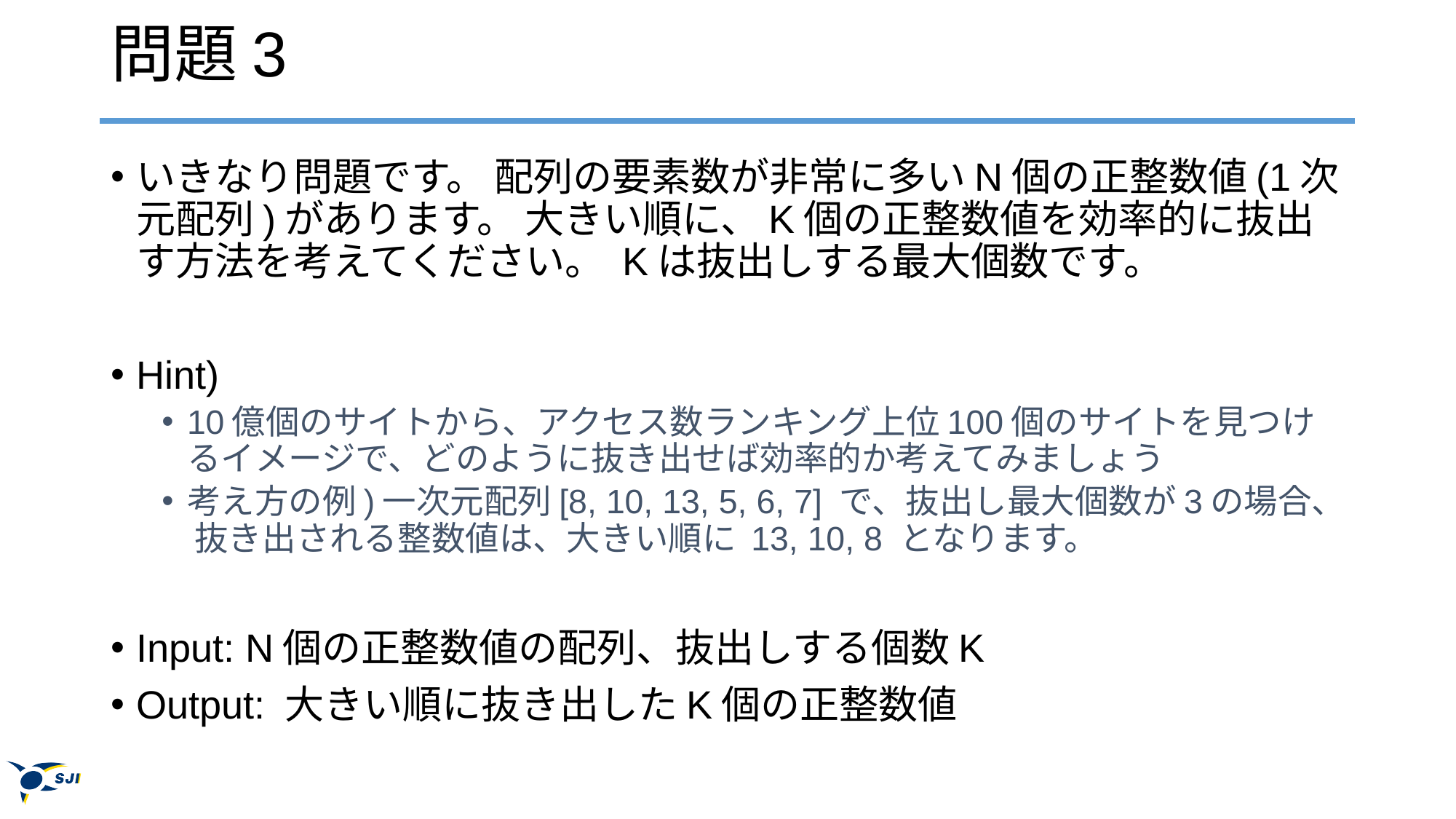

# 問題3
いきなり問題です。 配列の要素数が非常に多いN個の正整数値(1次元配列)があります。 大きい順に、K個の正整数値を効率的に抜出す方法を考えてください。 Kは抜出しする最大個数です。

Hint)
10億個のサイトから、アクセス数ランキング上位100個のサイトを見つけるイメージで、どのように抜き出せば効率的か考えてみましょう
考え方の例)一次元配列[8, 10, 13, 5, 6, 7] で、抜出し最大個数が3の場合、 抜き出される整数値は、大きい順に 13, 10, 8 となります。

Input: N個の正整数値の配列、抜出しする個数K
Output: 大きい順に抜き出したK個の正整数値